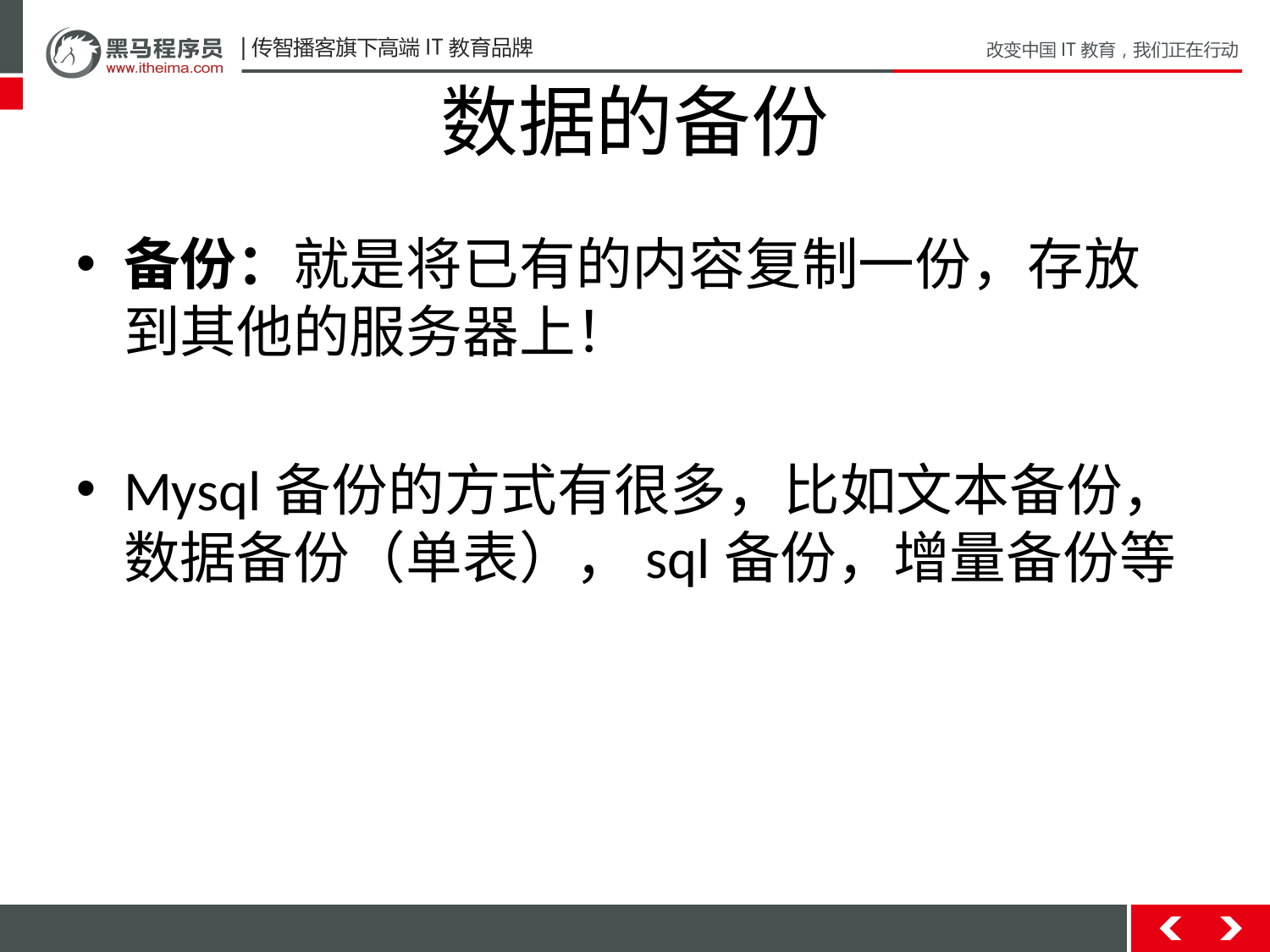

# 数据的备份
备份：就是将已有的内容复制一份，存放到其他的服务器上！

Mysql备份的方式有很多，比如文本备份，数据备份（单表），sql备份，增量备份等